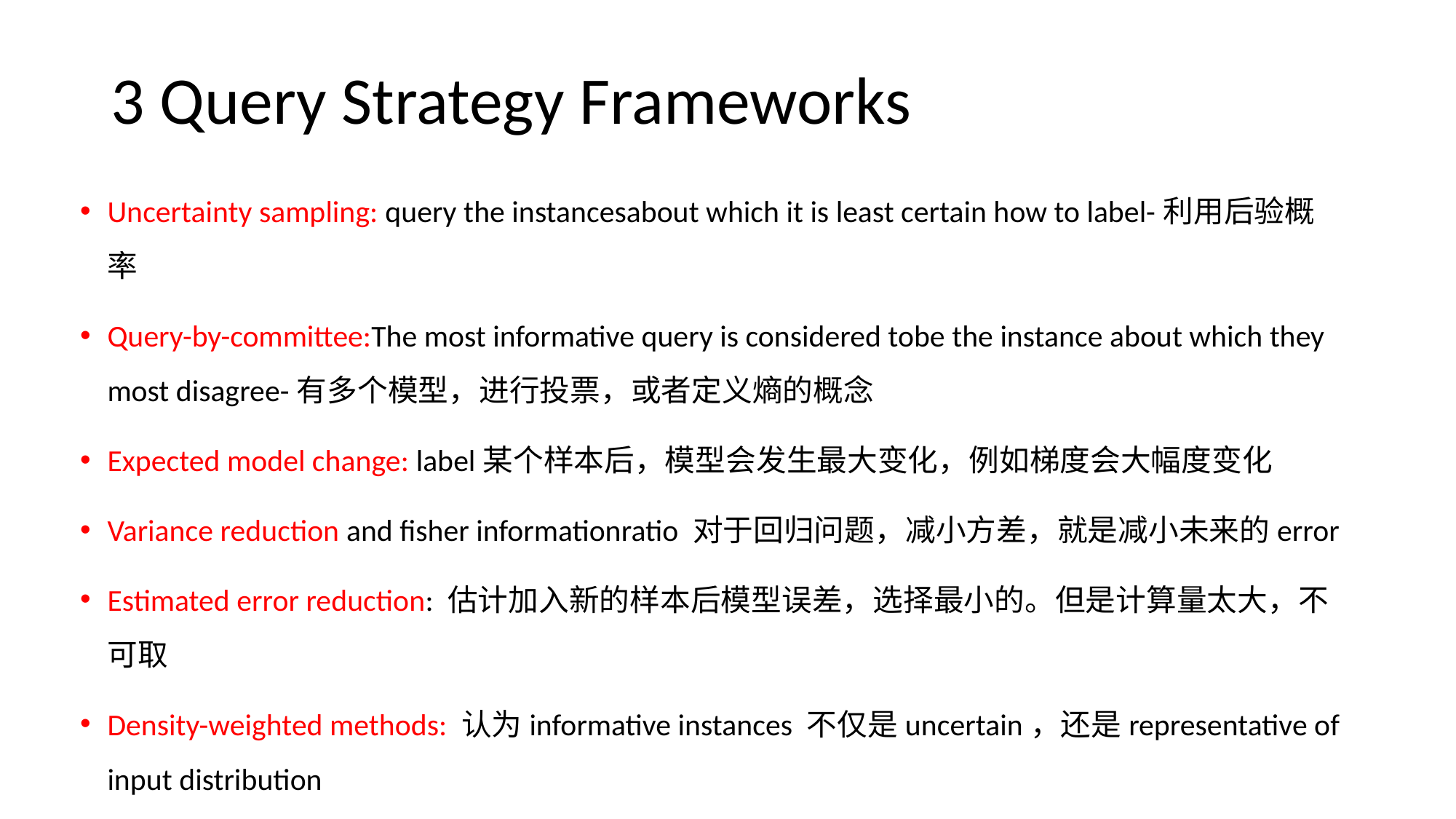

# 3 Query Strategy Frameworks
Uncertainty sampling: query the instancesabout which it is least certain how to label-利用后验概率
Query-by-committee:The most informative query is considered tobe the instance about which they most disagree-有多个模型，进行投票，或者定义熵的概念
Expected model change: label某个样本后，模型会发生最大变化，例如梯度会大幅度变化
Variance reduction and fisher informationratio 对于回归问题，减小方差，就是减小未来的error
Estimated error reduction: 估计加入新的样本后模型误差，选择最小的。但是计算量太大，不可取
Density-weighted methods: 认为informative instances 不仅是uncertain，还是representative of input distribution